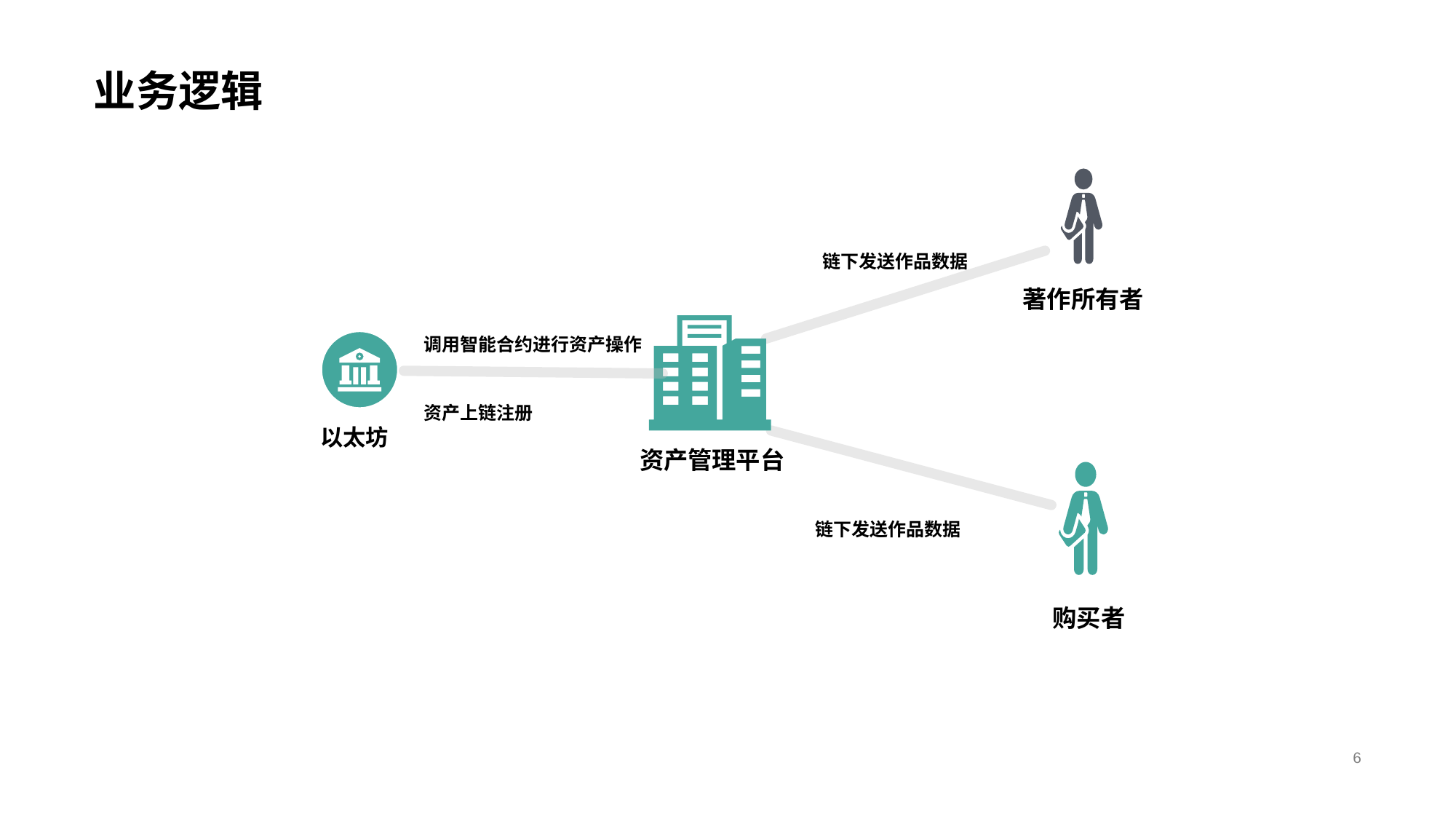

# 业务逻辑

著作所有者
资产管理平台

购买者
链下发送作品数据

调用智能合约进行资产操作

资产上链注册
以太坊
链下发送作品数据
6